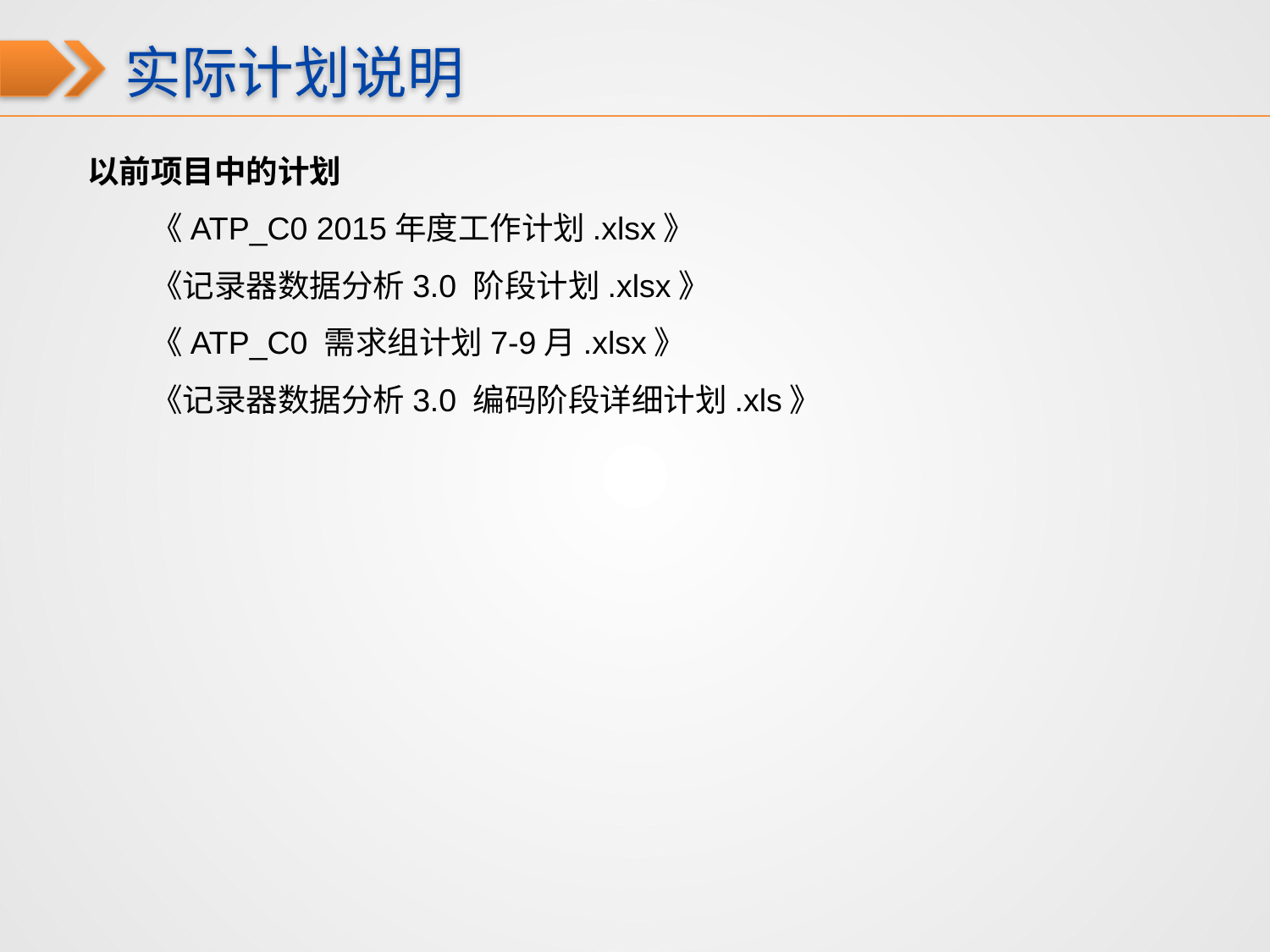

实际计划说明

以前项目中的计划
《ATP_C0 2015年度工作计划.xlsx》
《记录器数据分析3.0 阶段计划.xlsx》
《ATP_C0 需求组计划7-9月.xlsx》
《记录器数据分析3.0 编码阶段详细计划.xls》